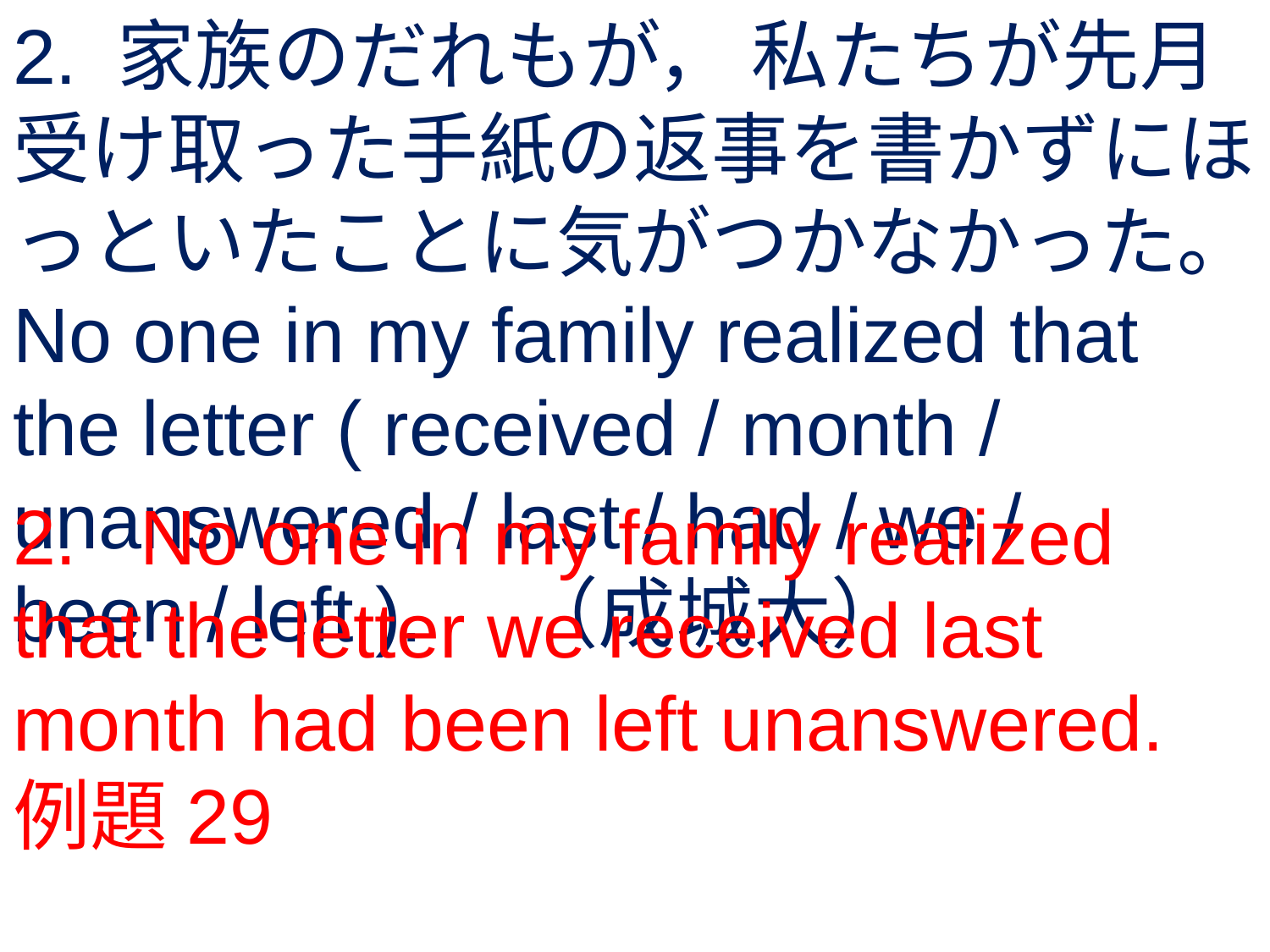

# 2. 家族のだれもが， 私たちが先月受け取った手紙の返事を書かずにほっといたことに気がつかなかった。No one in my family realized that the letter ( received / month / unanswered / last / had / we / been / left ).	（成城大）
2.	No one in my family realized that the letter we received last month had been left unanswered. 例題29